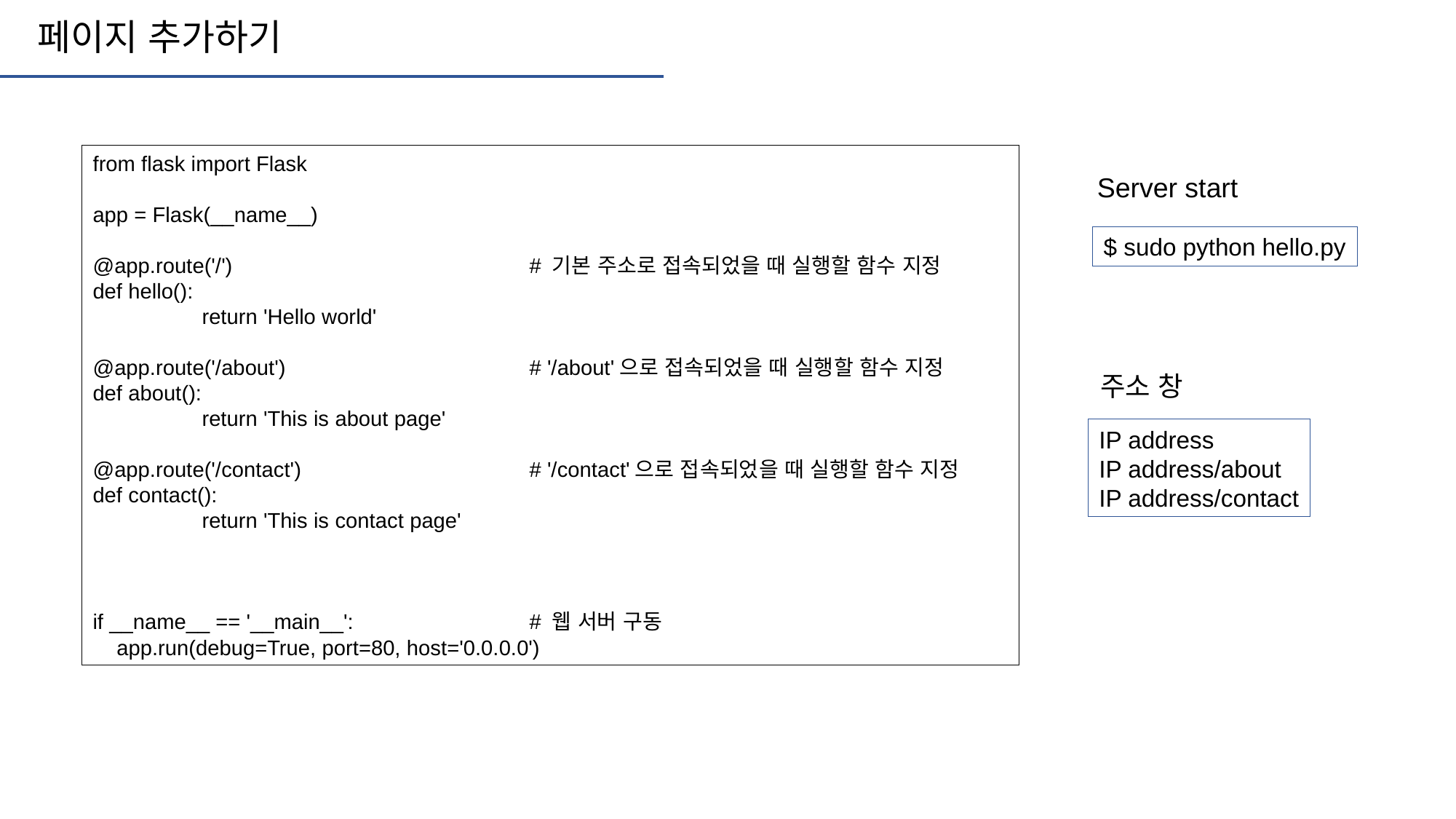

페이지 추가하기
from flask import Flask

app = Flask(__name__)

@app.route('/')			# 기본 주소로 접속되었을 때 실행할 함수 지정
def hello():
	return 'Hello world'

@app.route('/about')			# '/about'으로 접속되었을 때 실행할 함수 지정
def about():
	return 'This is about page'

@app.route('/contact')			# '/contact'으로 접속되었을 때 실행할 함수 지정
def contact():
	return 'This is contact page'

if __name__ == '__main__':		# 웹 서버 구동
    app.run(debug=True, port=80, host='0.0.0.0')
Server start
$ sudo python hello.py
주소 창
IP address
IP address/about
IP address/contact